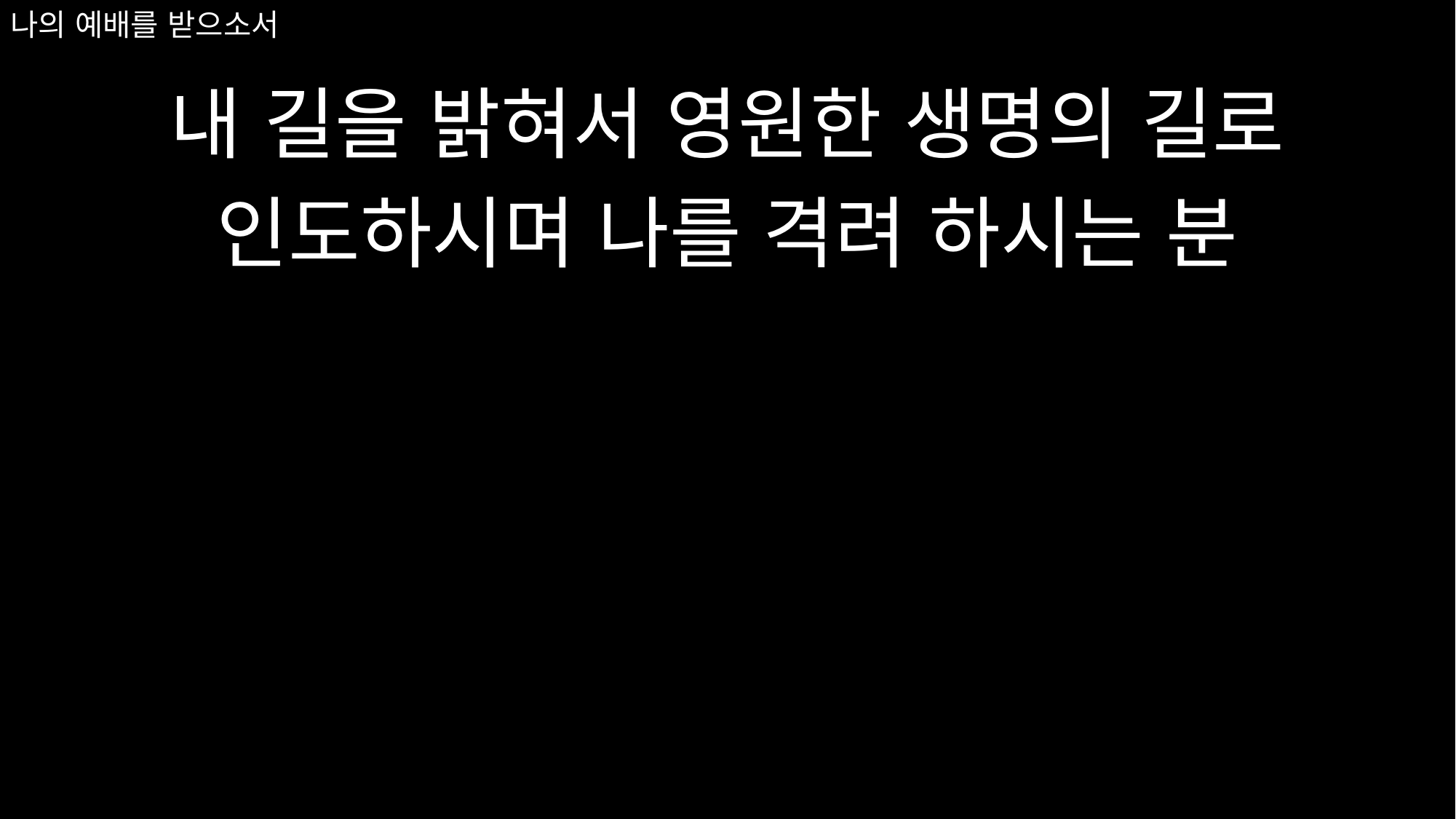

# 나의 예배를 받으소서
내 길을 밝혀서 영원한 생명의 길로
인도하시며 나를 격려 하시는 분